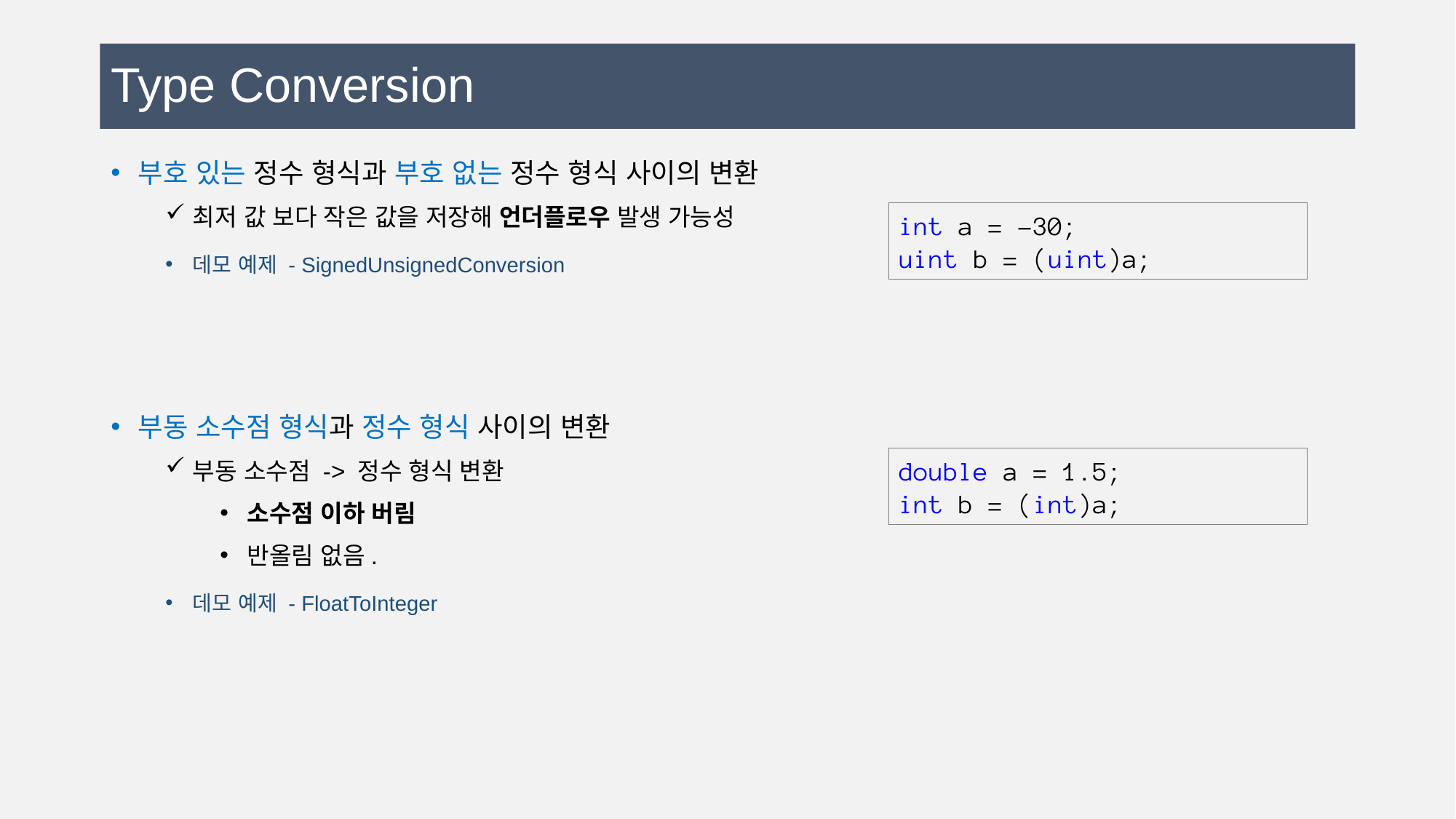

# Type Conversion
부호 있는 정수 형식과 부호 없는 정수 형식 사이의 변환
최저 값 보다 작은 값을 저장해 언더플로우 발생 가능성
데모 예제 - SignedUnsignedConversion

부동 소수점 형식과 정수 형식 사이의 변환
부동 소수점 -> 정수 형식 변환
소수점 이하 버림
반올림 없음.
데모 예제 - FloatToInteger
int a = -30;
uint b = (uint)a;
double a = 1.5;
int b = (int)a;